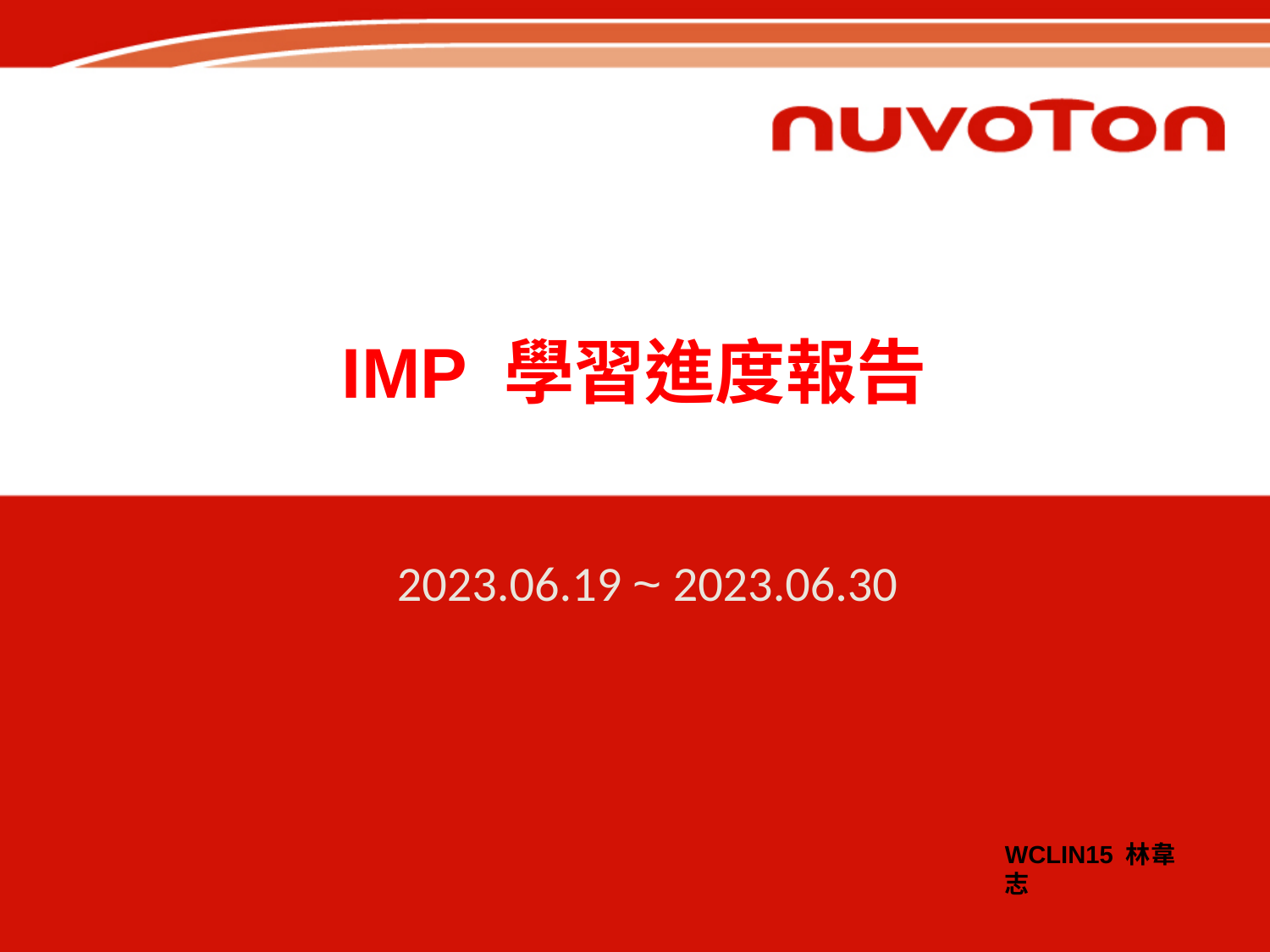

# IMP 學習進度報告
2023.06.19 ~ 2023.06.30
WCLIN15 林韋志